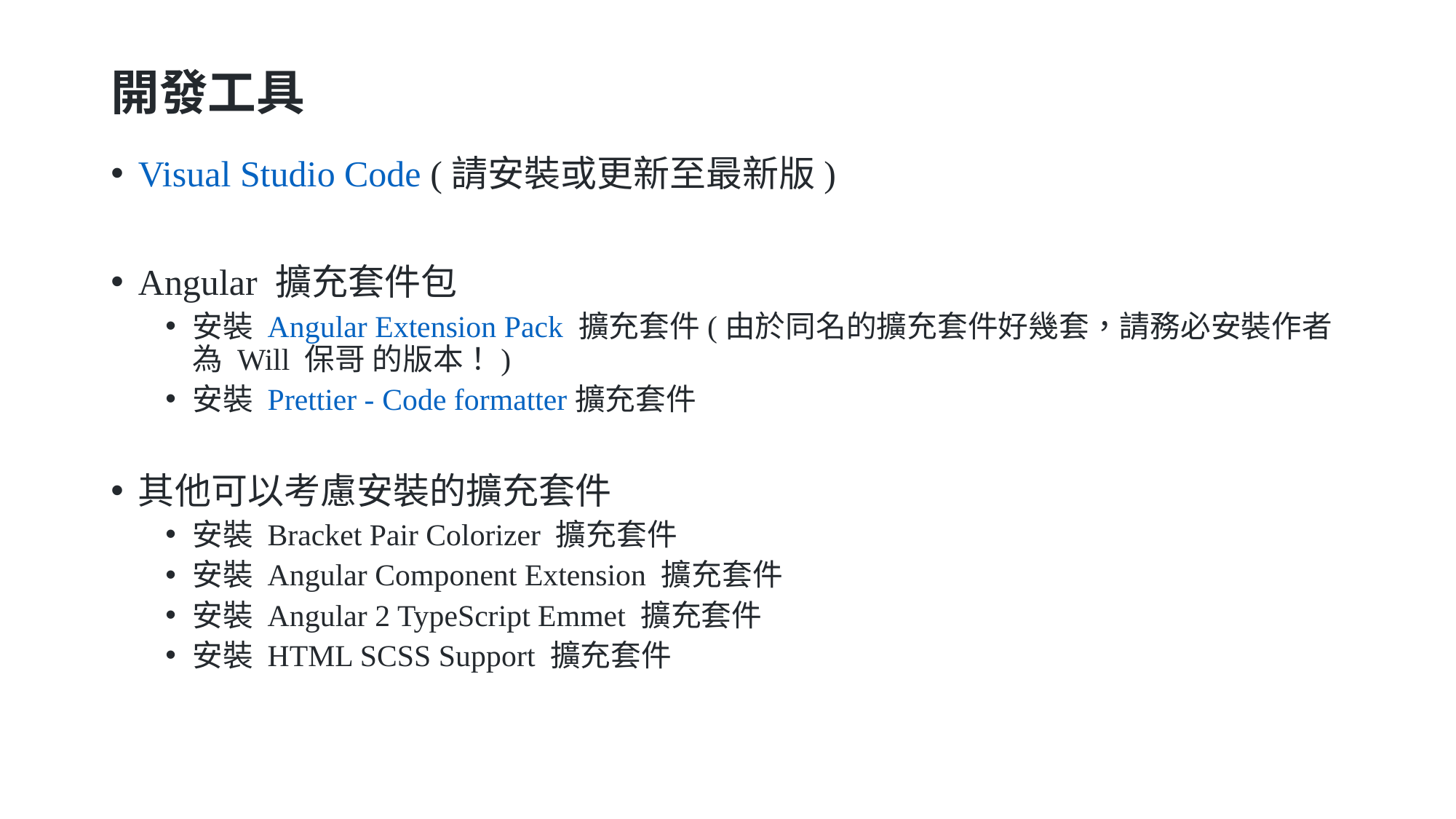

# 開發工具
Visual Studio Code (請安裝或更新至最新版)

Angular 擴充套件包
安裝 Angular Extension Pack 擴充套件(由於同名的擴充套件好幾套，請務必安裝作者為 Will 保哥 的版本！)
安裝 Prettier - Code formatter 擴充套件

其他可以考慮安裝的擴充套件
安裝 Bracket Pair Colorizer 擴充套件
安裝 Angular Component Extension 擴充套件
安裝 Angular 2 TypeScript Emmet 擴充套件
安裝 HTML SCSS Support 擴充套件